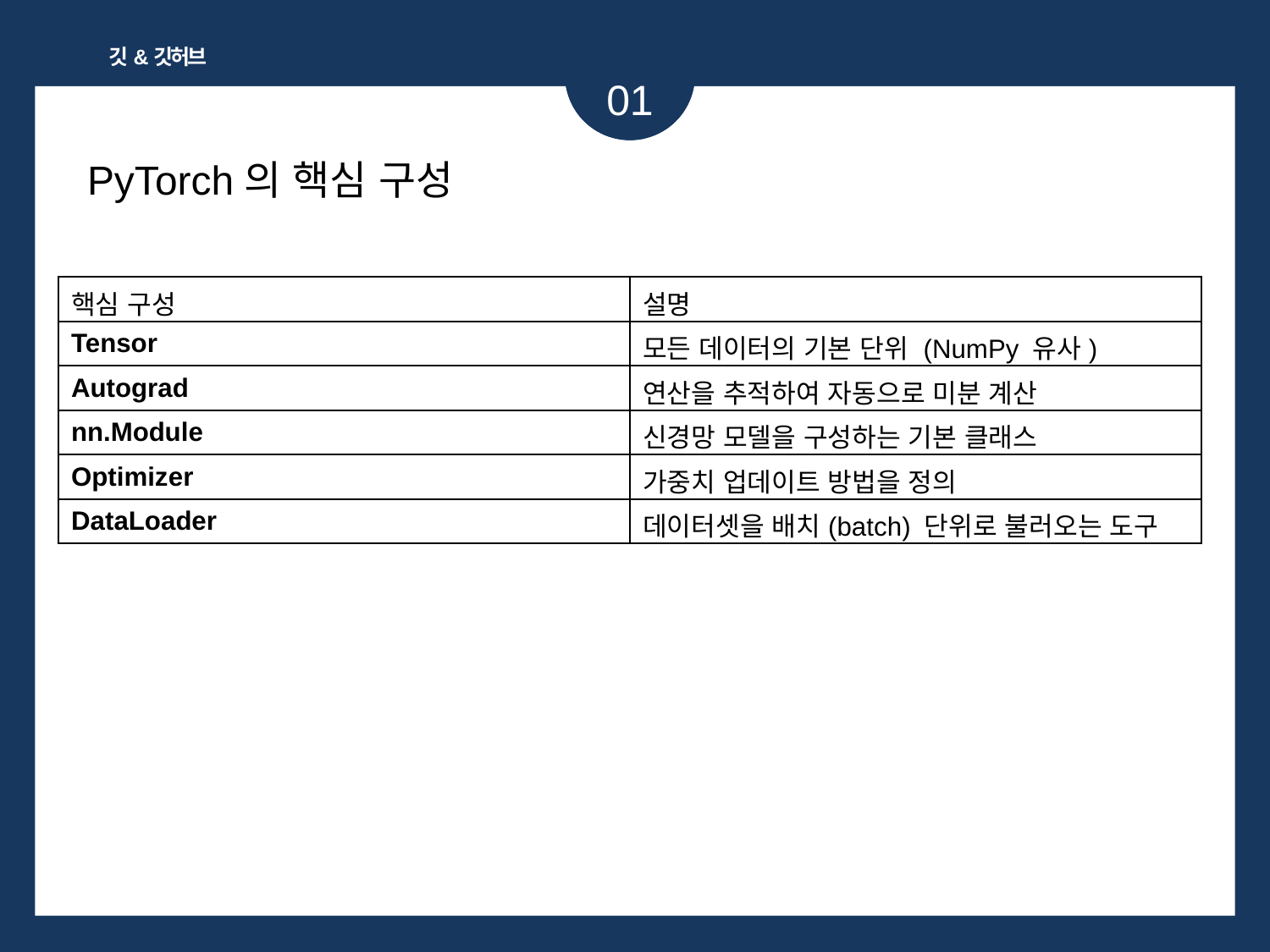

깃&깃허브
01
PyTorch의 핵심 구성
| 핵심 구성 | 설명 |
| --- | --- |
| Tensor | 모든 데이터의 기본 단위 (NumPy 유사) |
| Autograd | 연산을 추적하여 자동으로 미분 계산 |
| nn.Module | 신경망 모델을 구성하는 기본 클래스 |
| Optimizer | 가중치 업데이트 방법을 정의 |
| DataLoader | 데이터셋을 배치(batch) 단위로 불러오는 도구 |